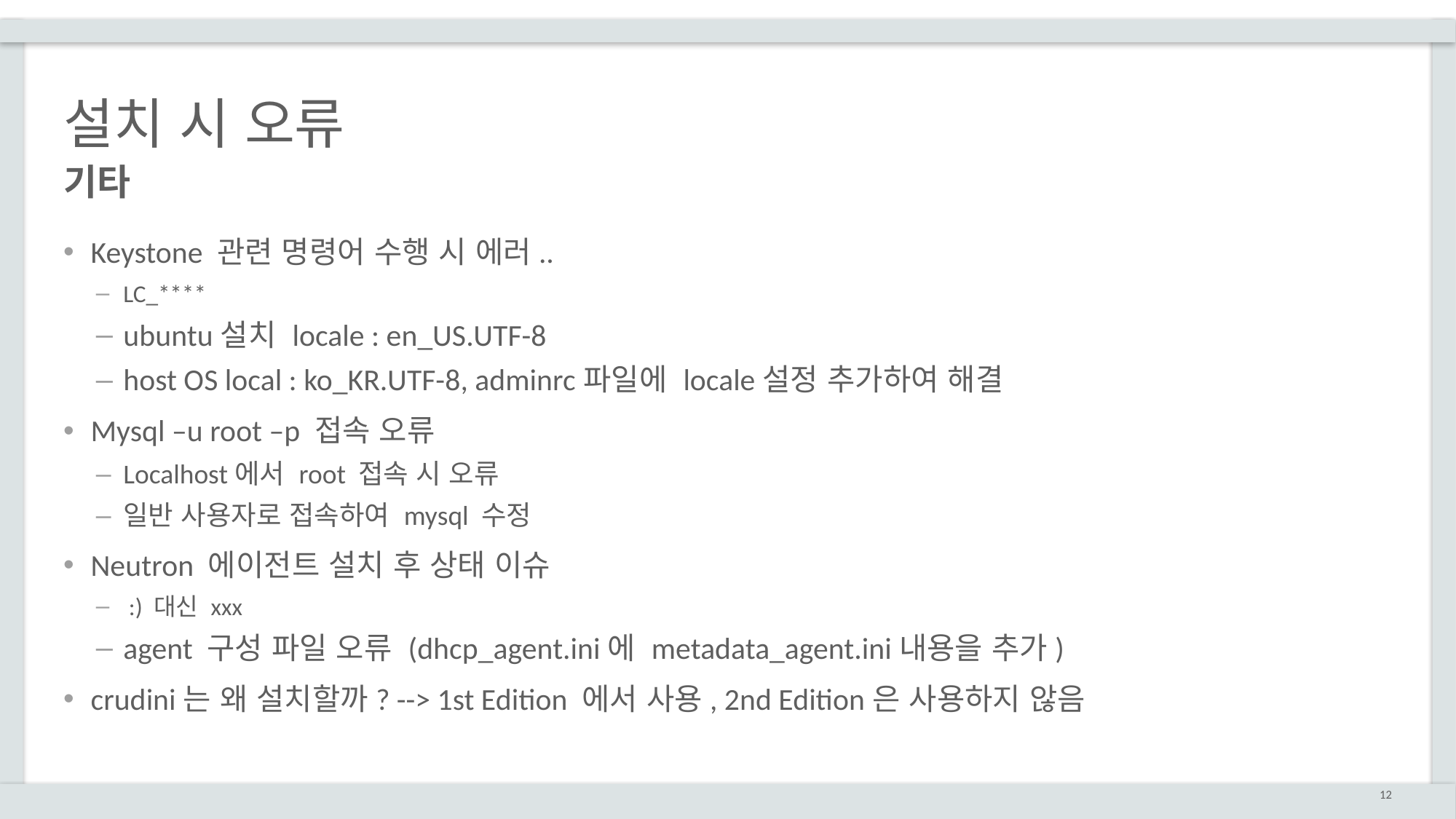

# 설치 시 오류
기타
Keystone 관련 명령어 수행 시 에러..
LC_****
ubuntu설치 locale : en_US.UTF-8
host OS local : ko_KR.UTF-8, adminrc파일에 locale설정 추가하여 해결
Mysql –u root –p 접속 오류
Localhost에서 root 접속 시 오류
일반 사용자로 접속하여 mysql 수정
Neutron 에이전트 설치 후 상태 이슈
 :) 대신 xxx
agent 구성 파일 오류 (dhcp_agent.ini에 metadata_agent.ini내용을 추가)
crudini는 왜 설치할까? --> 1st Edition 에서 사용, 2nd Edition은 사용하지 않음
12